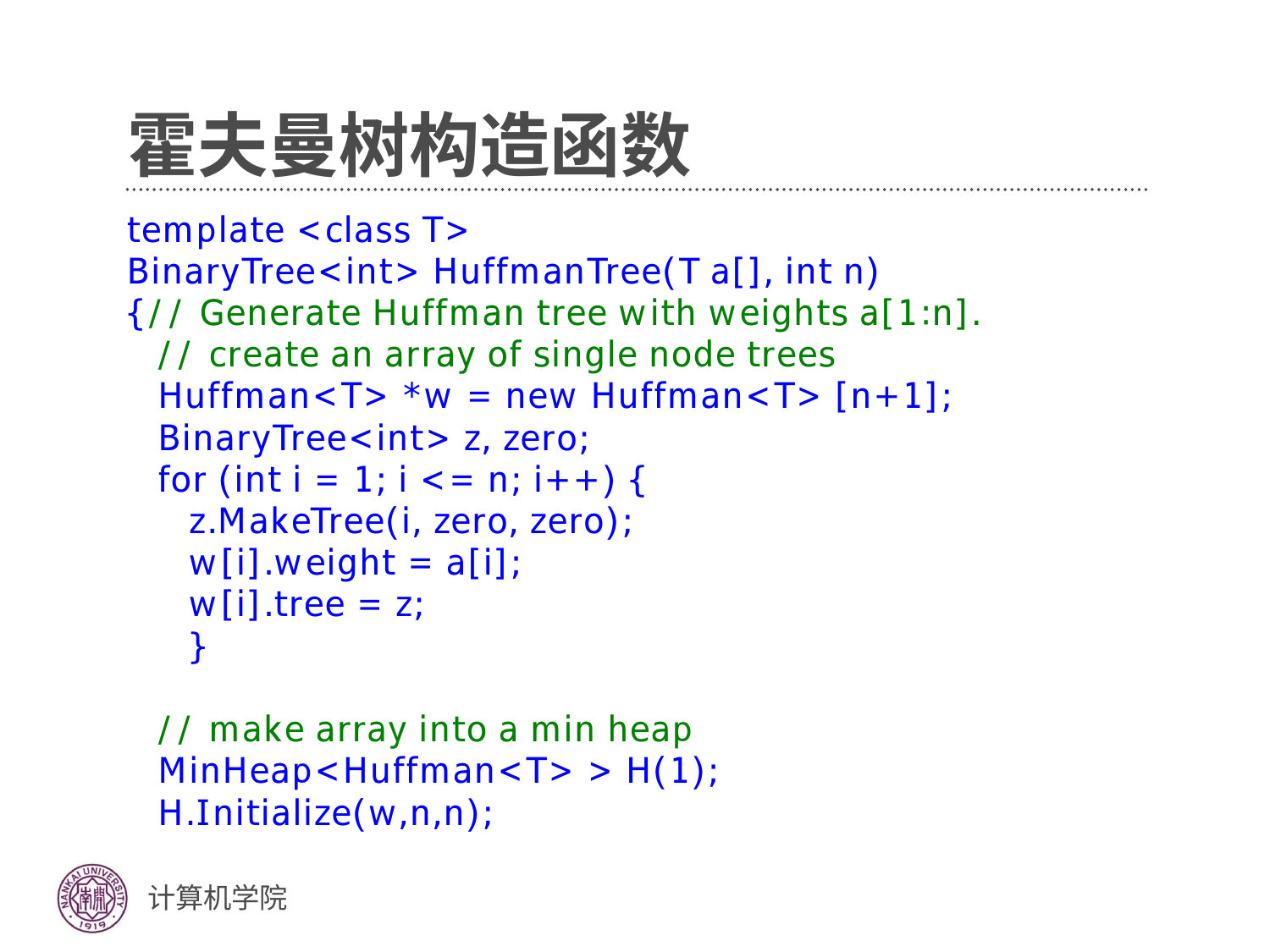

# 霍夫曼树构造函数
template <class T>
BinaryTree<int> HuffmanTree(T a[], int n)
{// Generate Huffman tree with weights a[1:n].
   // create an array of single node trees
   Huffman<T> *w = new Huffman<T> [n+1];
   BinaryTree<int> z, zero;
   for (int i = 1; i <= n; i++) {
      z.MakeTree(i, zero, zero);
      w[i].weight = a[i];
      w[i].tree = z;
      }

   // make array into a min heap
   MinHeap<Huffman<T> > H(1);
   H.Initialize(w,n,n);